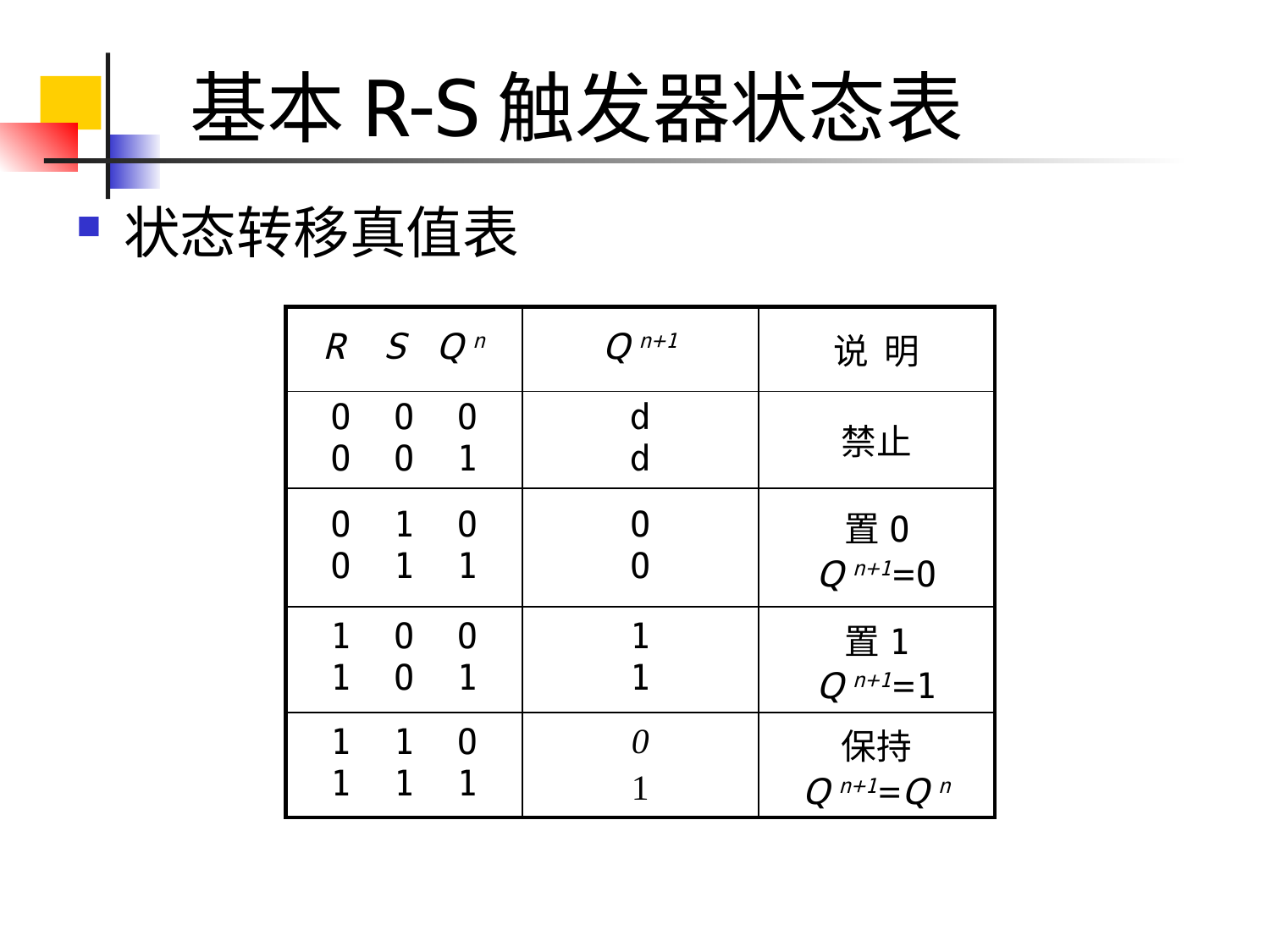

# 基本R-S触发器状态表
状态转移真值表
| R S Q n | Q n+1 | 说 明 |
| --- | --- | --- |
| 0 0 0 0 0 1 | d d | 禁止 |
| 0 1 0 0 1 1 | 0 0 | 置0 Q n+1=0 |
| 1 0 0 1 0 1 | 1 1 | 置1 Q n+1=1 |
| 1 1 0 1 1 1 | 0 1 | 保持 Q n+1=Q n |